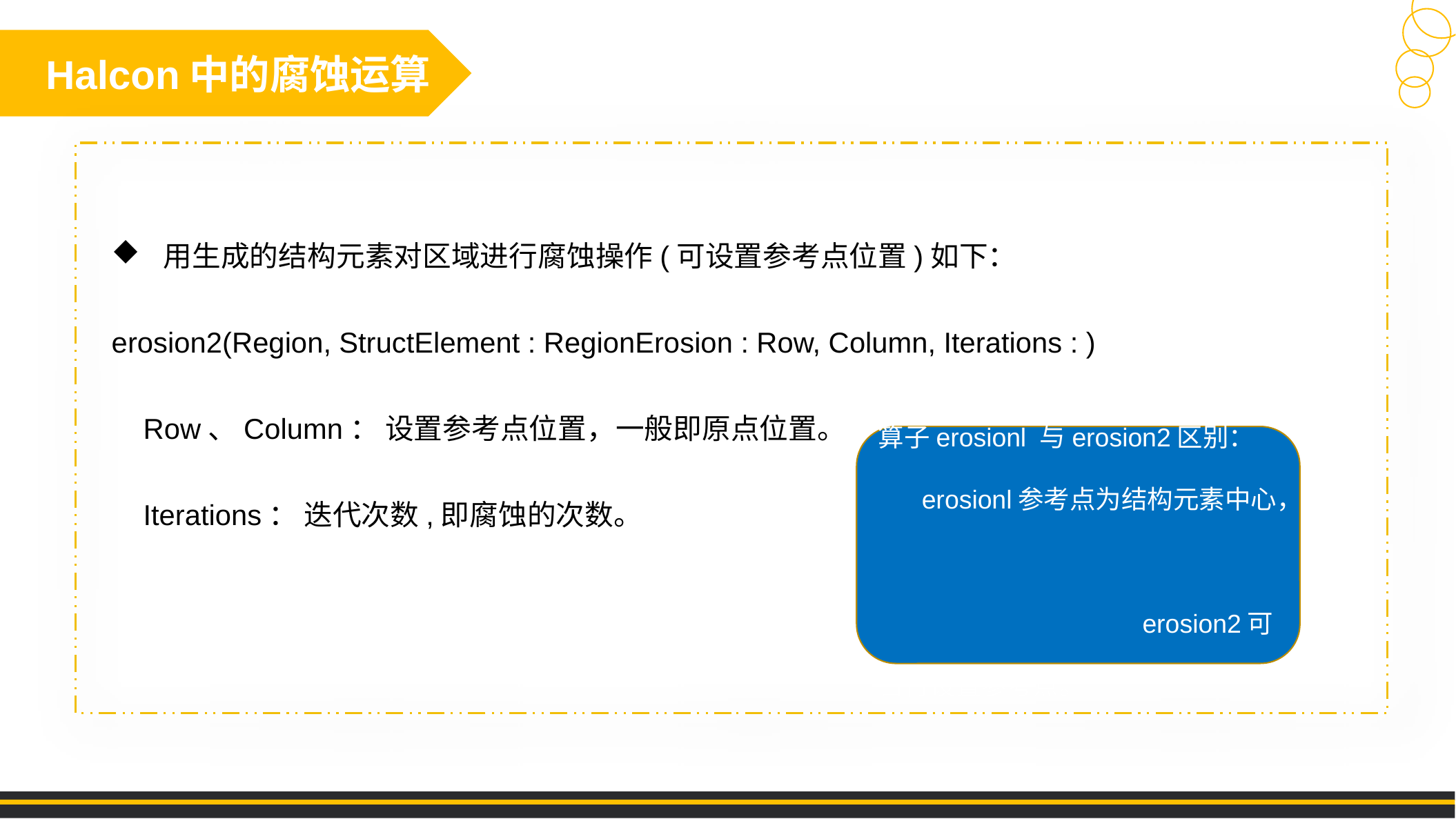

Halcon中的腐蚀运算

用生成的结构元素对区域进行腐蚀操作(可设置参考点位置)如下：
erosion2(Region, StructElement : RegionErosion : Row, Column, Iterations : )
    Row、Column： 设置参考点位置，一般即原点位置。
    Iterations： 迭代次数,即腐蚀的次数。

算子erosionl 与erosion2区别：
      erosionl参考点为结构元素中心，                                                                                                                 erosion2可自行设置参考点。